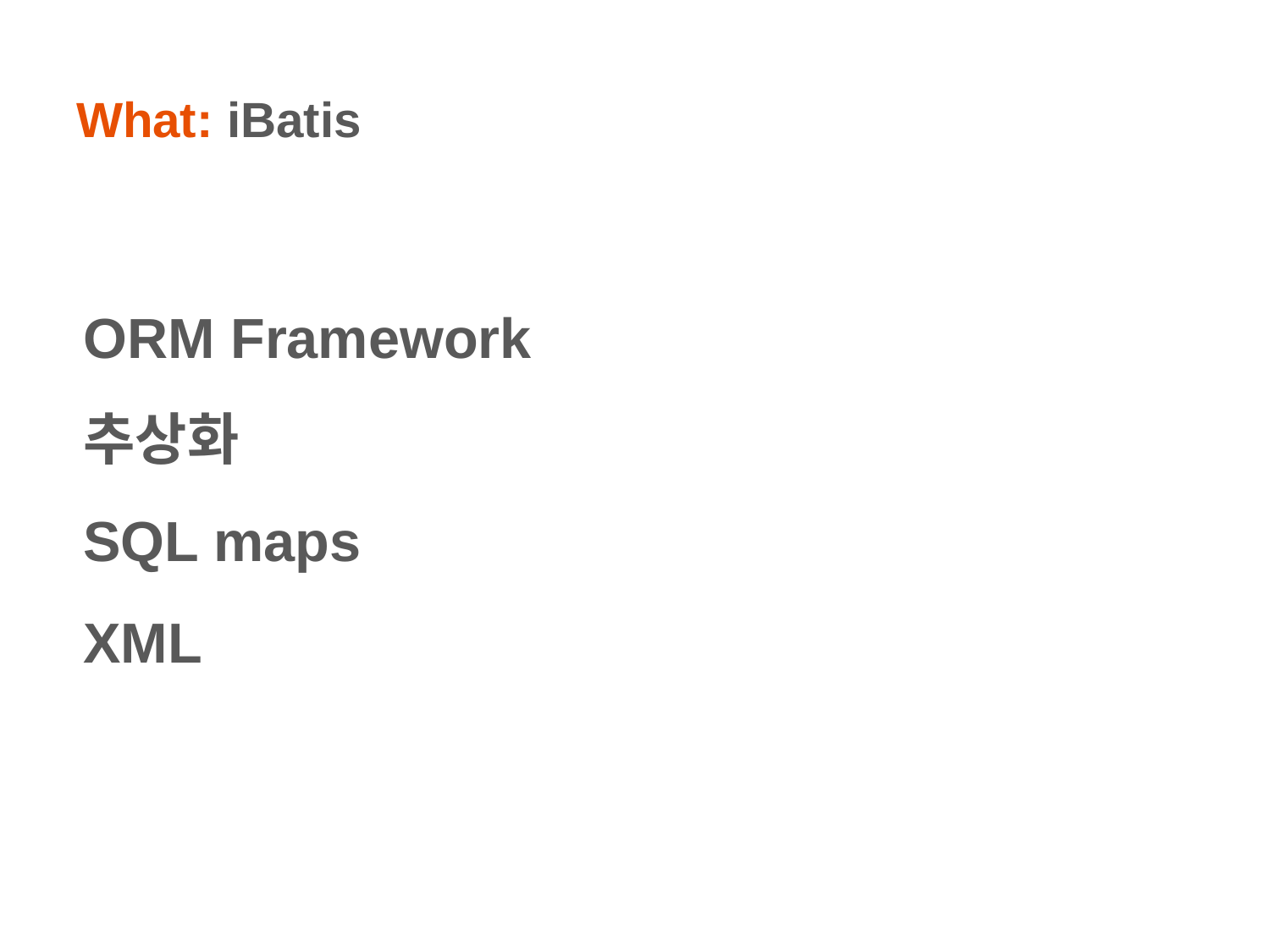

# What: iBatis
ORM Framework
추상화
SQL maps
XML